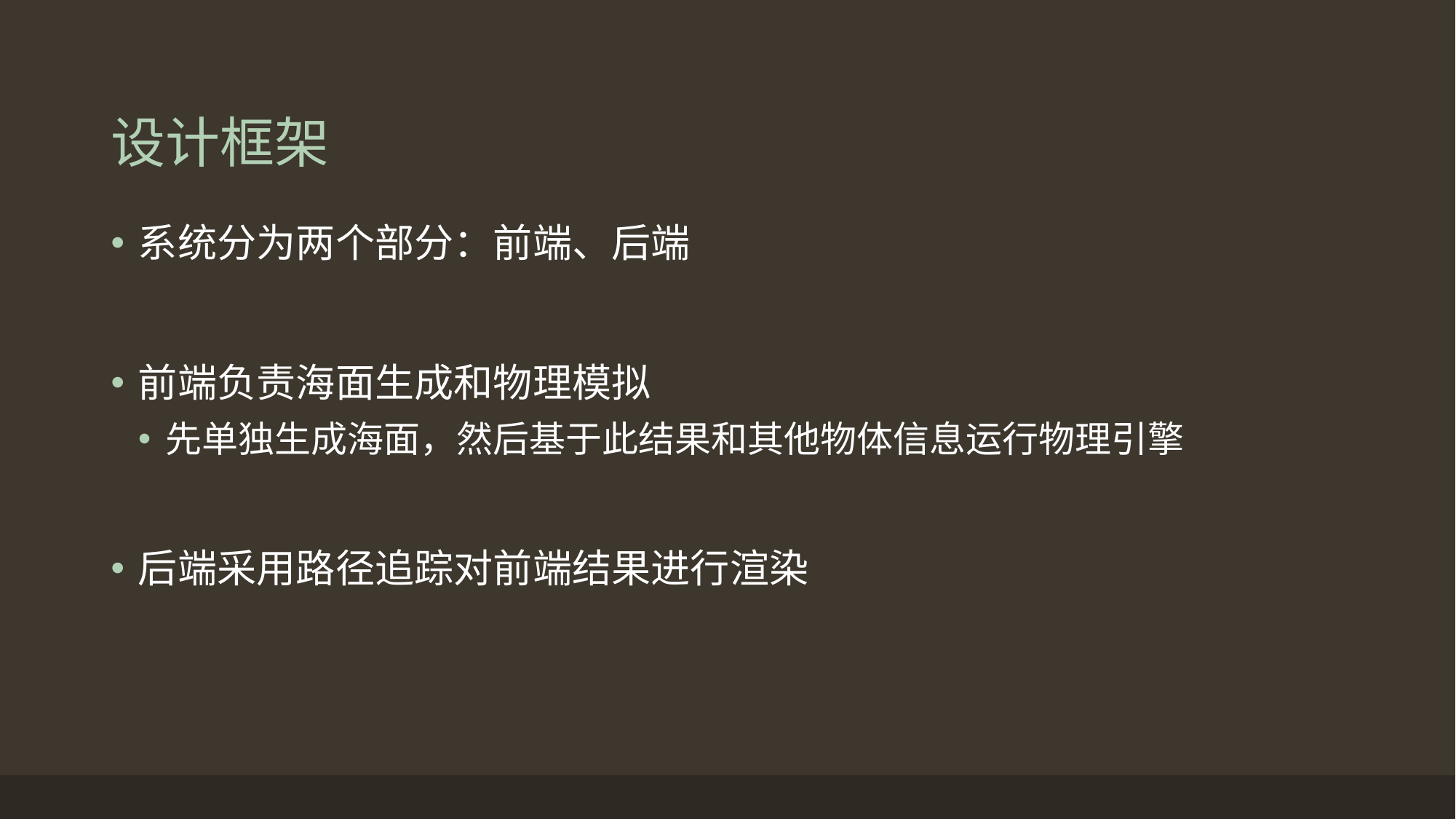

# 设计框架
系统分为两个部分：前端、后端

前端负责海面生成和物理模拟
先单独生成海面，然后基于此结果和其他物体信息运行物理引擎

后端采用路径追踪对前端结果进行渲染